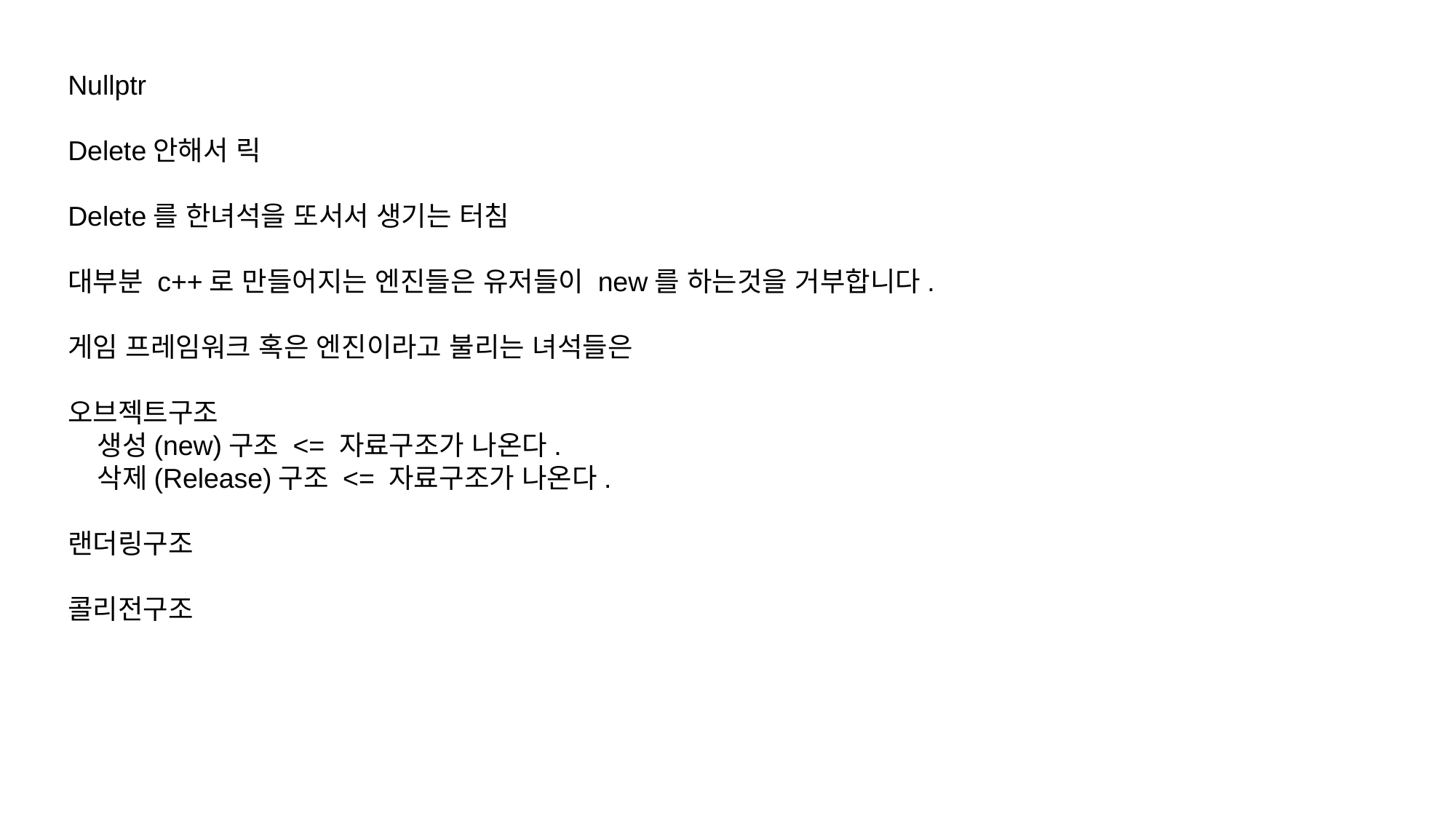

Nullptr

Delete안해서 릭

Delete를 한녀석을 또서서 생기는 터침

대부분 c++로 만들어지는 엔진들은 유저들이 new를 하는것을 거부합니다.

게임 프레임워크 혹은 엔진이라고 불리는 녀석들은

오브젝트구조
   생성(new)구조 <= 자료구조가 나온다.
   삭제(Release)구조 <= 자료구조가 나온다.

랜더링구조

콜리전구조